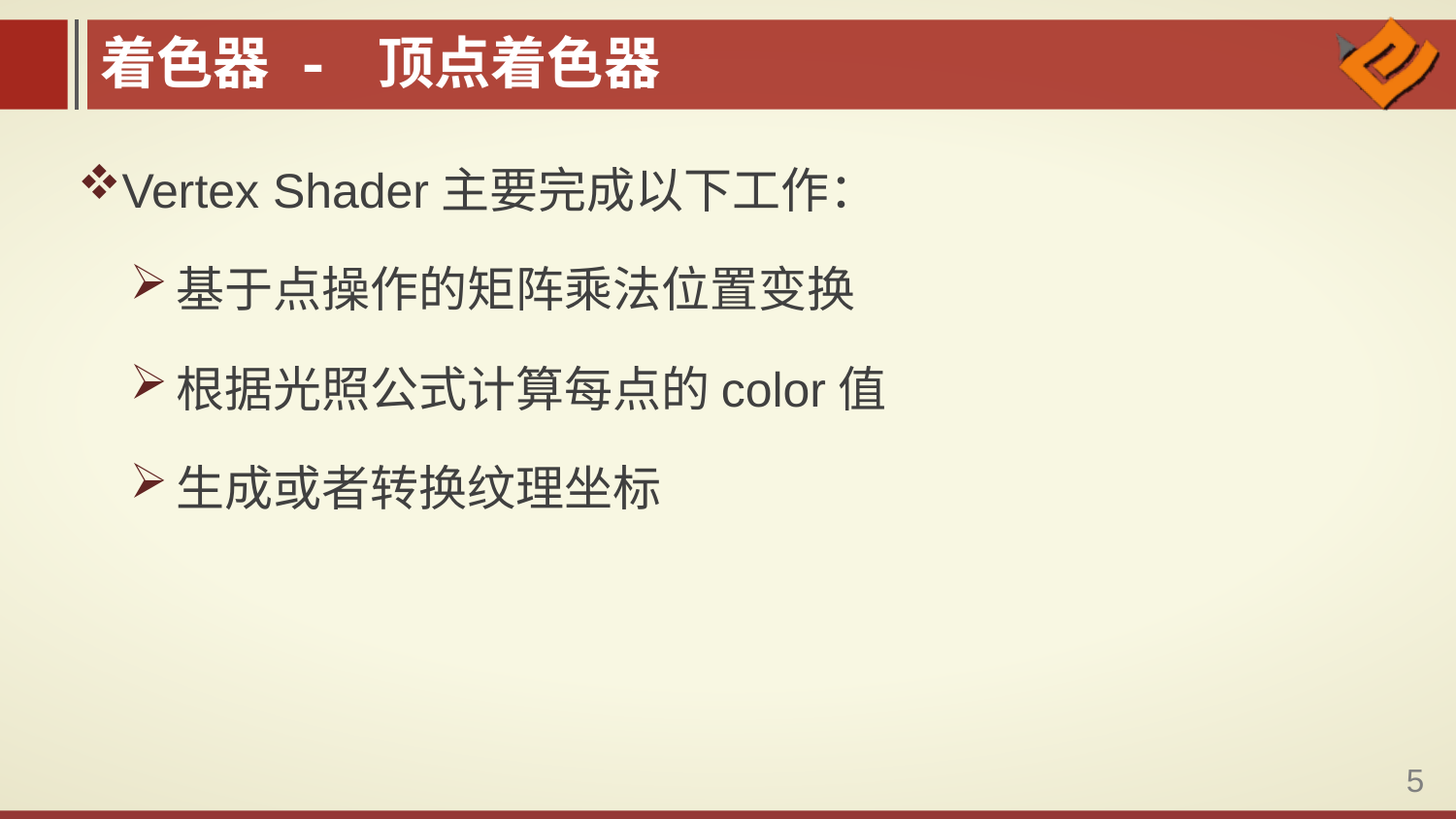

着色器 - 顶点着色器
Vertex Shader主要完成以下工作：
基于点操作的矩阵乘法位置变换
根据光照公式计算每点的color值
生成或者转换纹理坐标